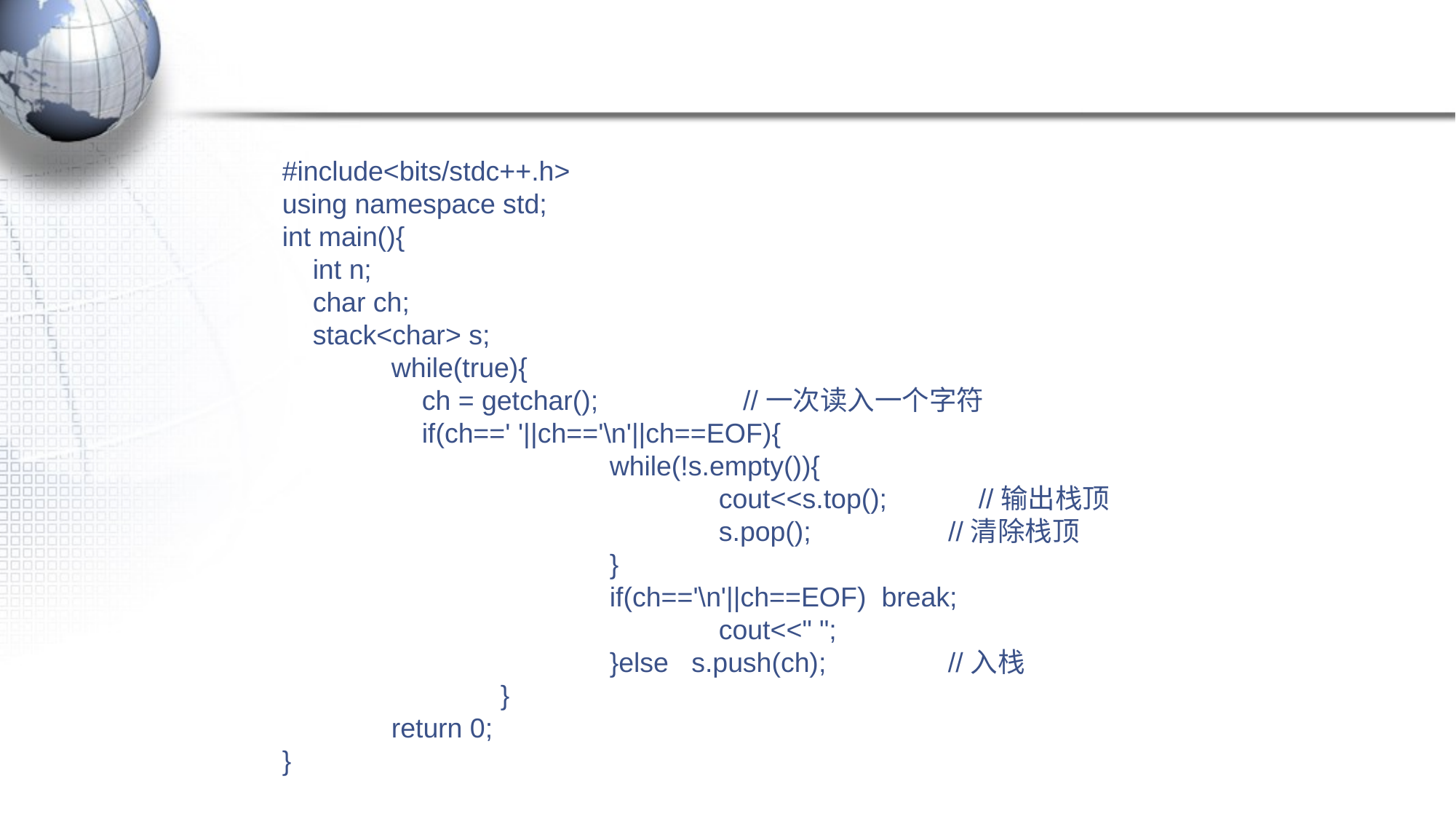

#include<bits/stdc++.h>
using namespace std;
int main(){
    int n;
    char ch;
    stack<char> s;
	while(true){
	    ch = getchar();                   //一次读入一个字符
	    if(ch==' '||ch=='\n'||ch==EOF){
			while(!s.empty()){
				cout<<s.top();            //输出栈顶
				s.pop();                  //清除栈顶
			}
			if(ch=='\n'||ch==EOF)  break;
				cout<<" ";
			}else   s.push(ch);                //入栈
		}
	return 0;
}